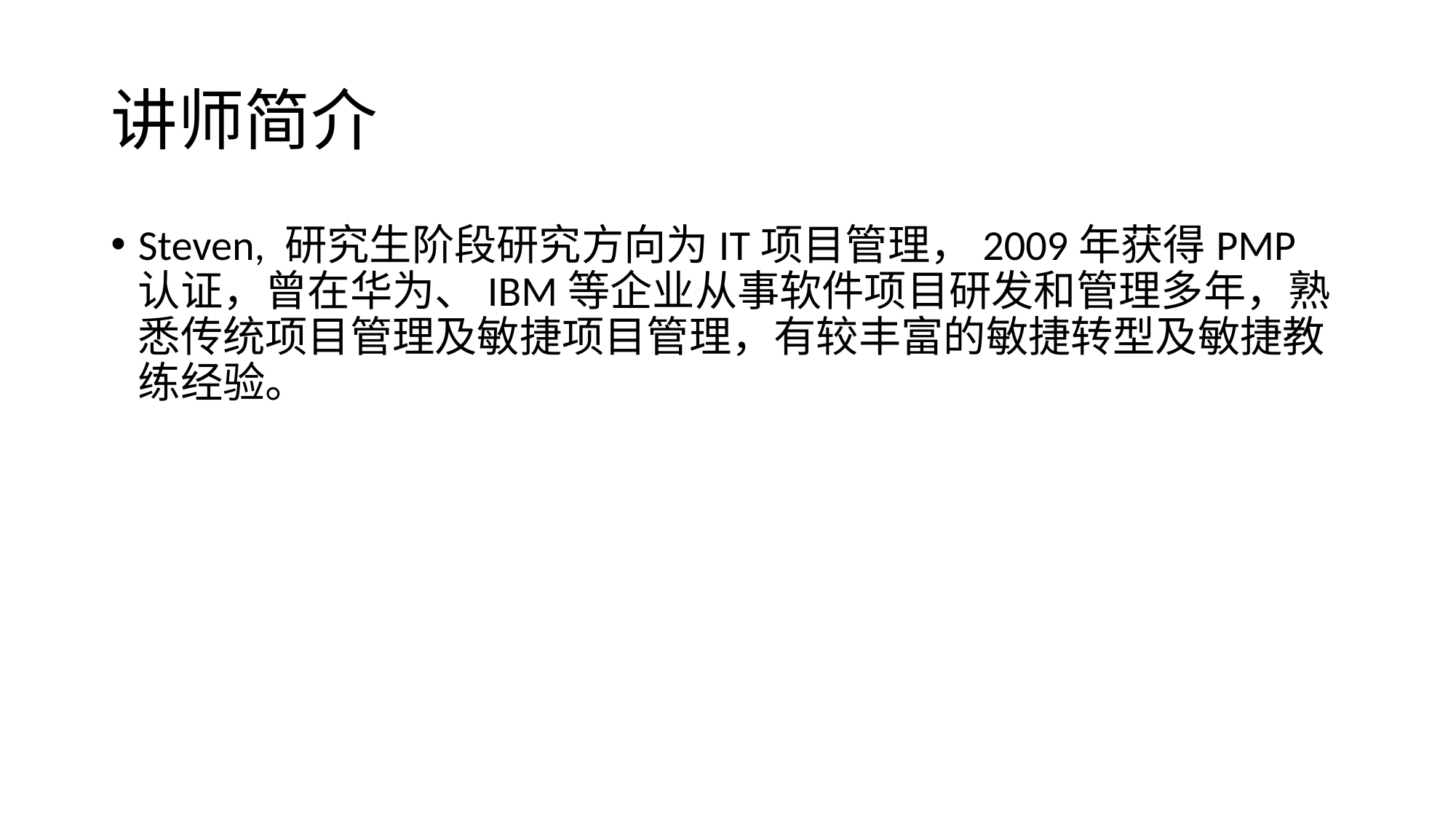

# 讲师简介
Steven, 研究生阶段研究方向为IT项目管理，2009年获得PMP认证，曾在华为、IBM等企业从事软件项目研发和管理多年，熟悉传统项目管理及敏捷项目管理，有较丰富的敏捷转型及敏捷教练经验。